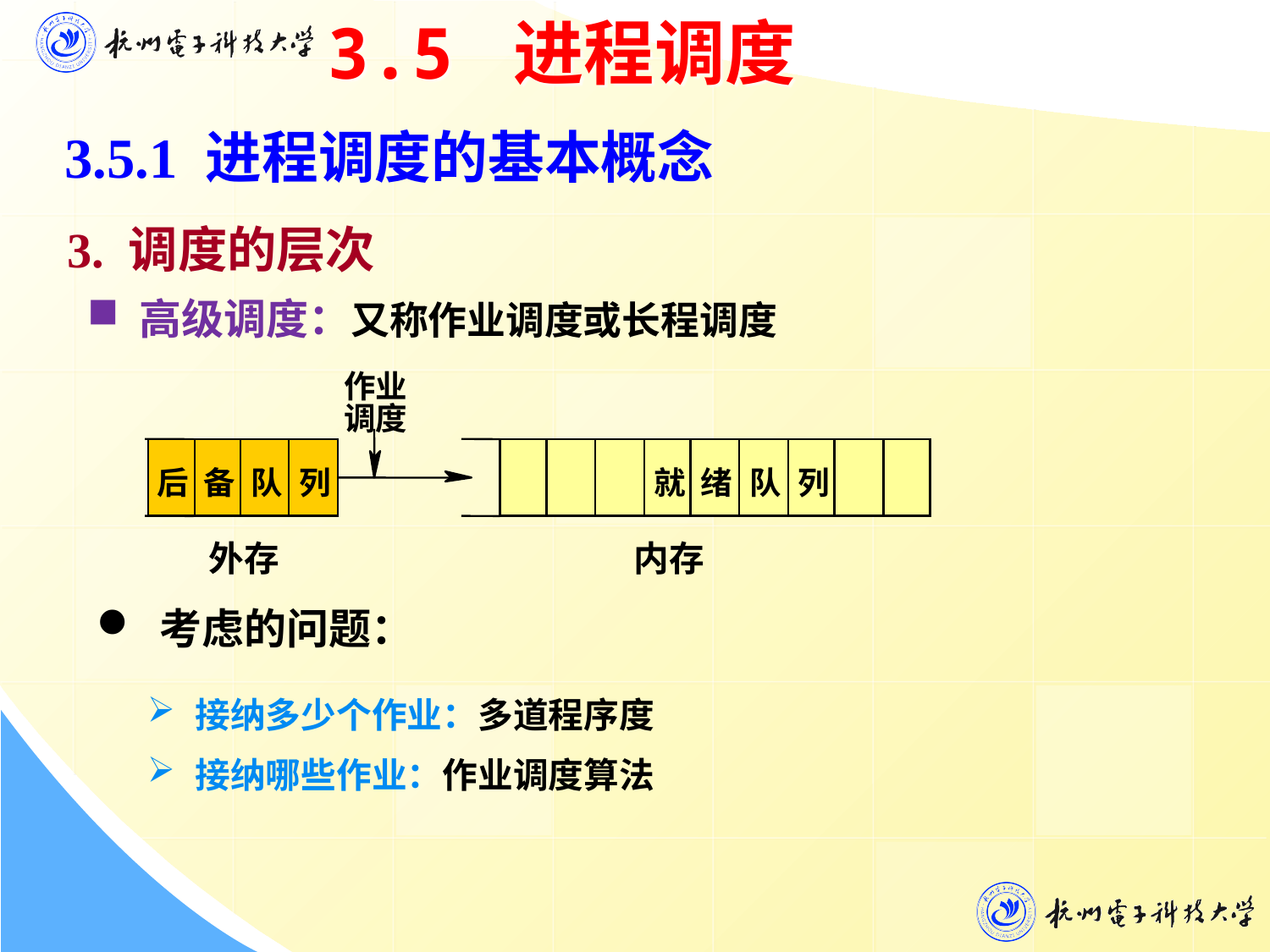

3.5 进程调度
3.5.1 进程调度的基本概念
3. 调度的层次
 高级调度：又称作业调度或长程调度
作业
调度

后
备
队
列
就
绪
队
列

外存
内存
 考虑的问题：

接纳多少个作业：多道程序度
接纳哪些作业：作业调度算法